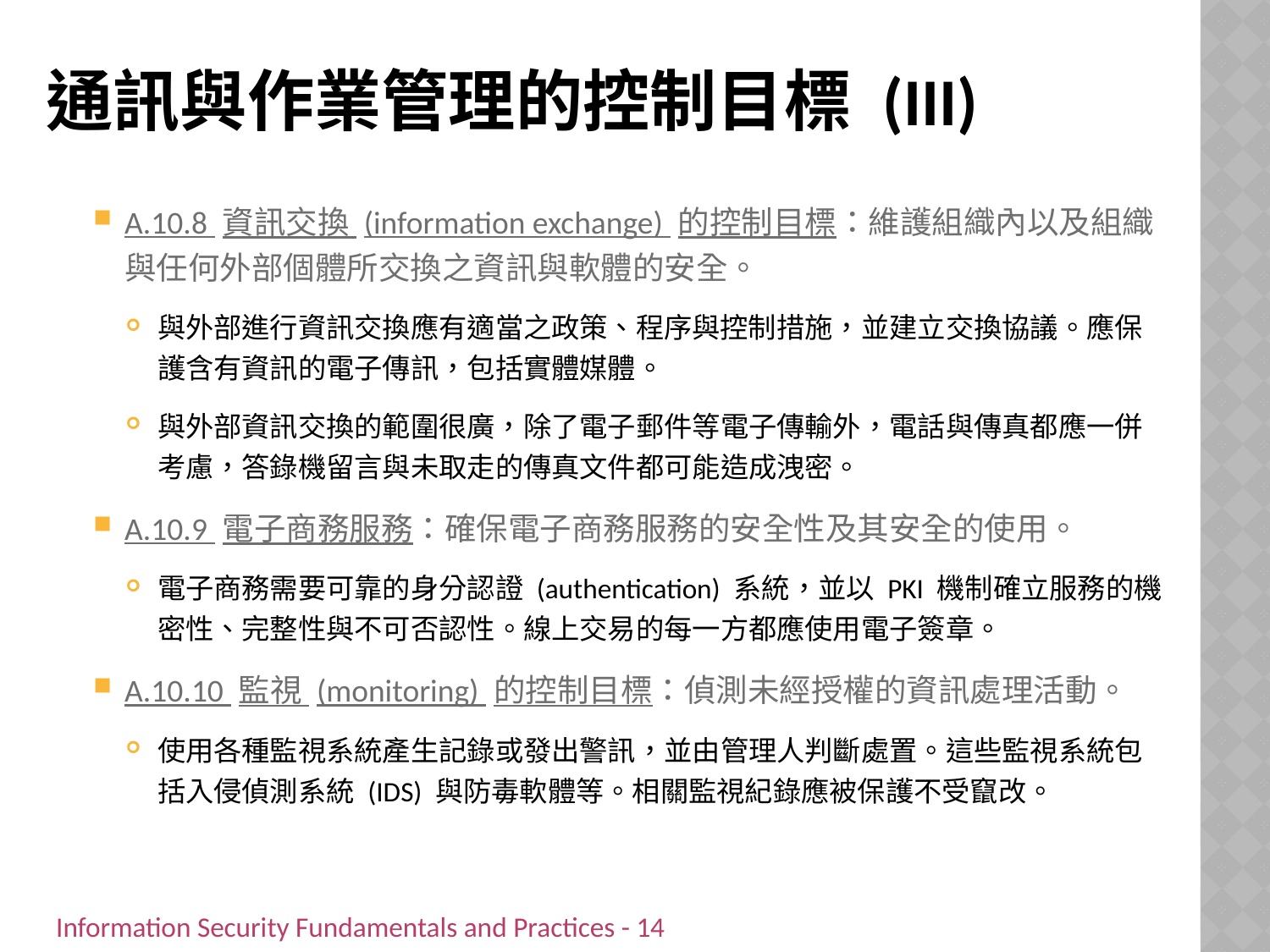

# 通訊與作業管理的控制目標 (III)
A.10.8 資訊交換 (information exchange) 的控制目標：維護組織內以及組織與任何外部個體所交換之資訊與軟體的安全。
與外部進行資訊交換應有適當之政策、程序與控制措施，並建立交換協議。應保護含有資訊的電子傳訊，包括實體媒體。
與外部資訊交換的範圍很廣，除了電子郵件等電子傳輸外，電話與傳真都應一併考慮，答錄機留言與未取走的傳真文件都可能造成洩密。
A.10.9 電子商務服務：確保電子商務服務的安全性及其安全的使用。
電子商務需要可靠的身分認證 (authentication) 系統，並以 PKI 機制確立服務的機密性、完整性與不可否認性。線上交易的每一方都應使用電子簽章。
A.10.10 監視 (monitoring) 的控制目標：偵測未經授權的資訊處理活動。
使用各種監視系統產生記錄或發出警訊，並由管理人判斷處置。這些監視系統包括入侵偵測系統 (IDS) 與防毒軟體等。相關監視紀錄應被保護不受竄改。